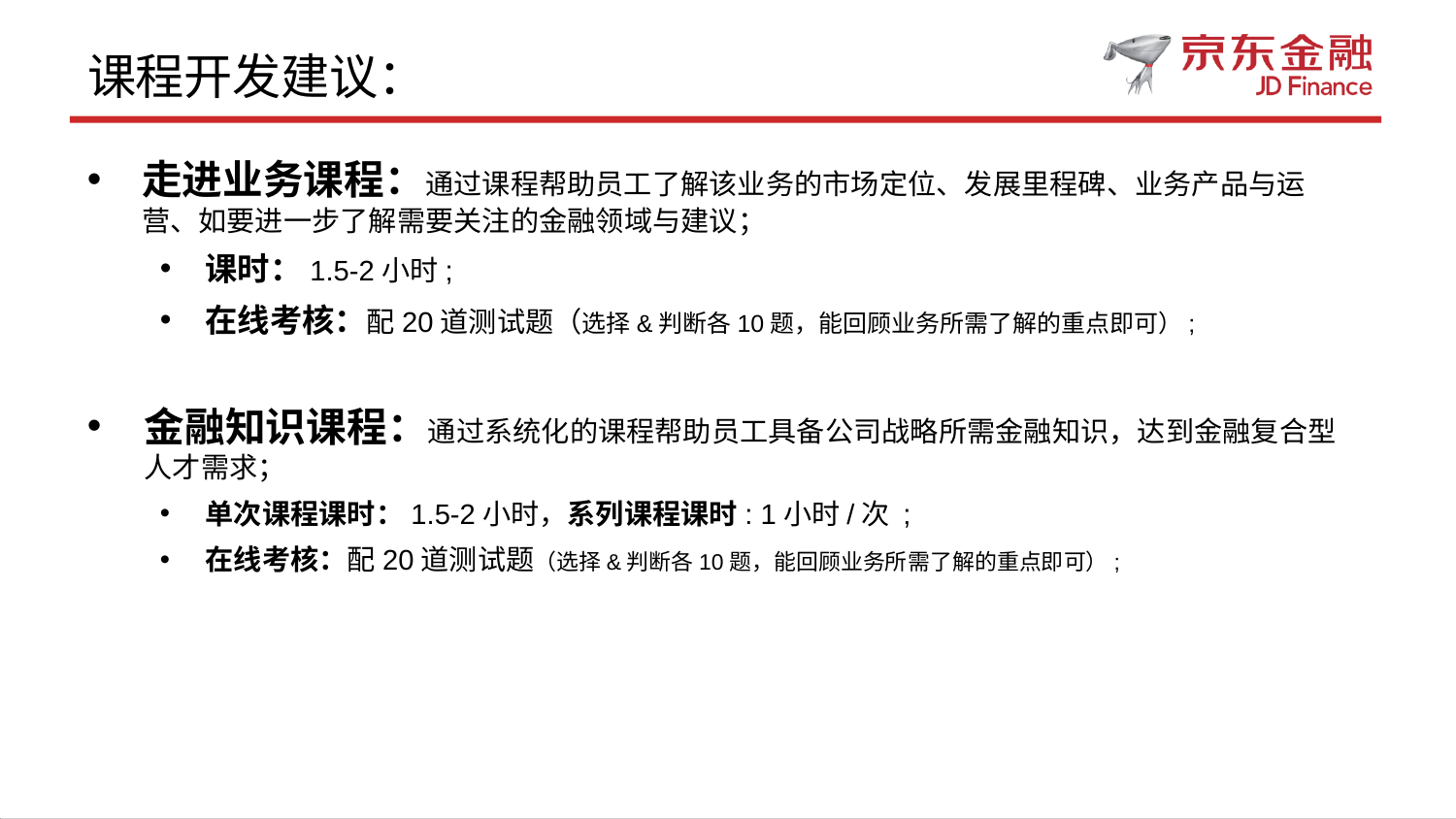

# 课程开发建议：
走进业务课程：通过课程帮助员工了解该业务的市场定位、发展里程碑、业务产品与运营、如要进一步了解需要关注的金融领域与建议；
课时：1.5-2小时;
在线考核：配20道测试题（选择&判断各10题，能回顾业务所需了解的重点即可）;

金融知识课程：通过系统化的课程帮助员工具备公司战略所需金融知识，达到金融复合型人才需求；
单次课程课时：1.5-2小时，系列课程课时: 1小时/次 ;
在线考核：配20道测试题（选择&判断各10题，能回顾业务所需了解的重点即可）;